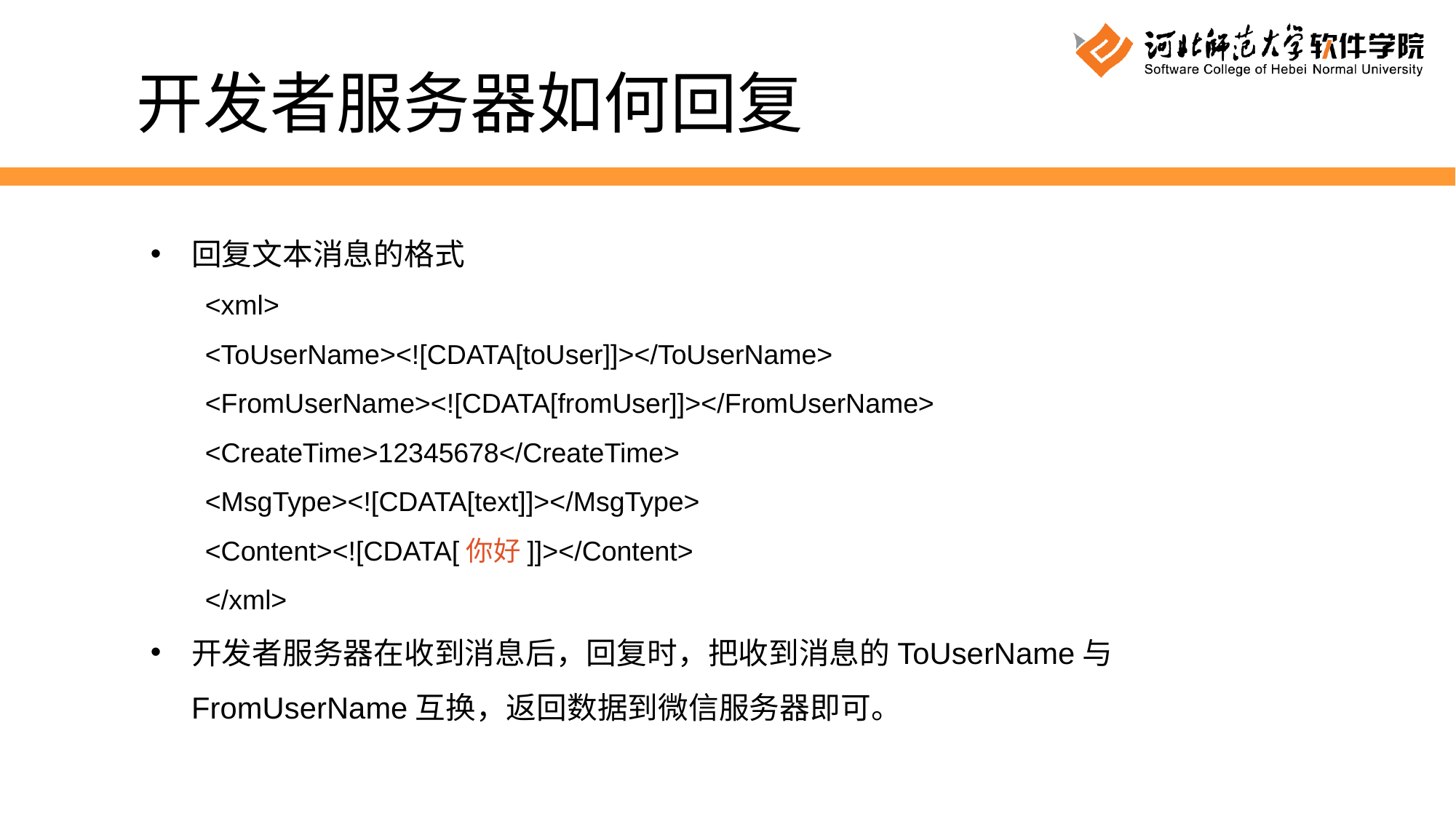

开发者服务器如何回复
回复文本消息的格式
<xml>
<ToUserName><![CDATA[toUser]]></ToUserName>
<FromUserName><![CDATA[fromUser]]></FromUserName>
<CreateTime>12345678</CreateTime>
<MsgType><![CDATA[text]]></MsgType>
<Content><![CDATA[你好]]></Content>
</xml>
开发者服务器在收到消息后，回复时，把收到消息的ToUserName与FromUserName互换，返回数据到微信服务器即可。